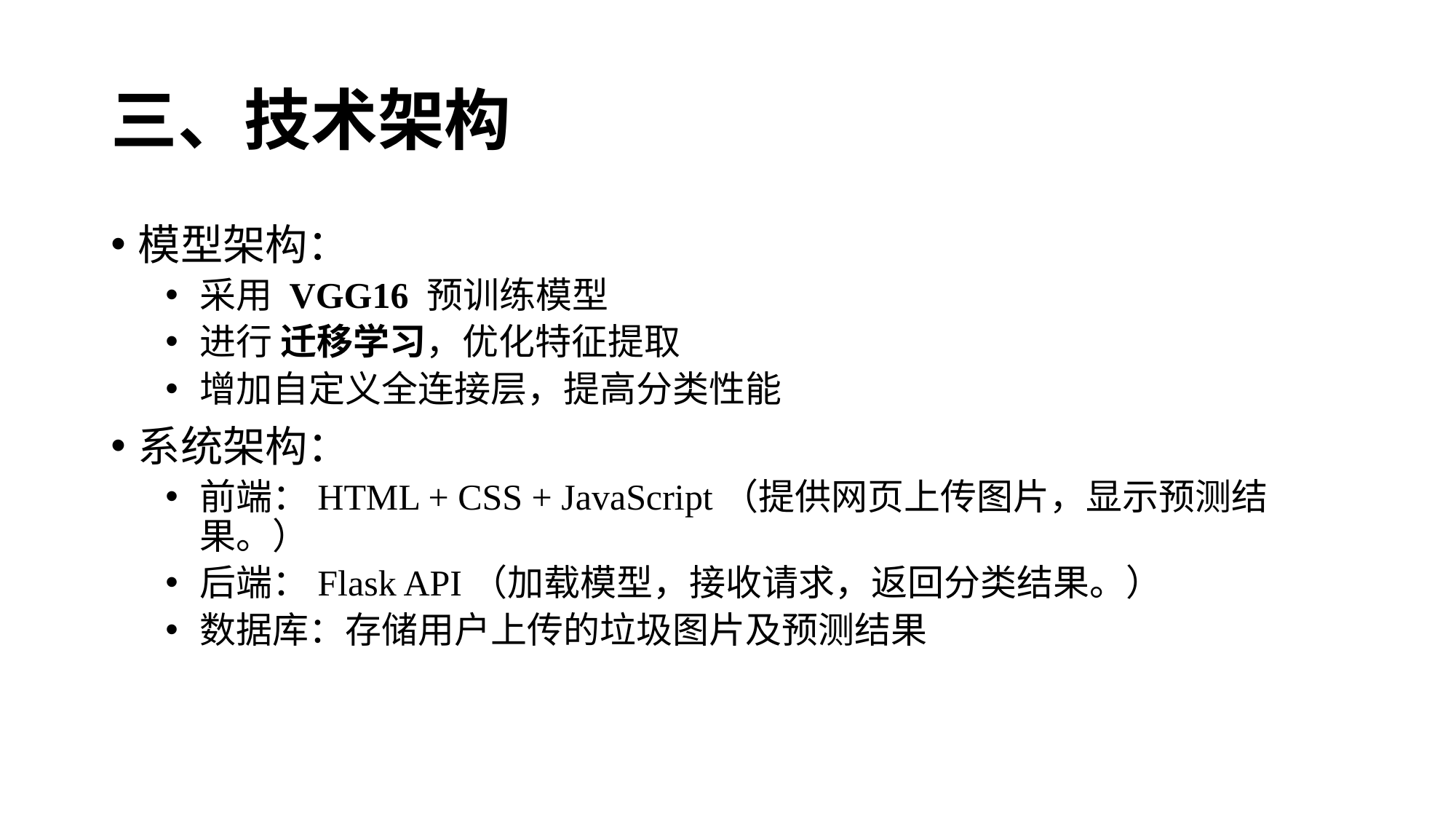

# 三、技术架构
模型架构：
采用 VGG16 预训练模型
进行 迁移学习，优化特征提取
增加自定义全连接层，提高分类性能
系统架构：
前端：HTML + CSS + JavaScript（提供网页上传图片，显示预测结果。）
后端：Flask API（加载模型，接收请求，返回分类结果。）
数据库：存储用户上传的垃圾图片及预测结果